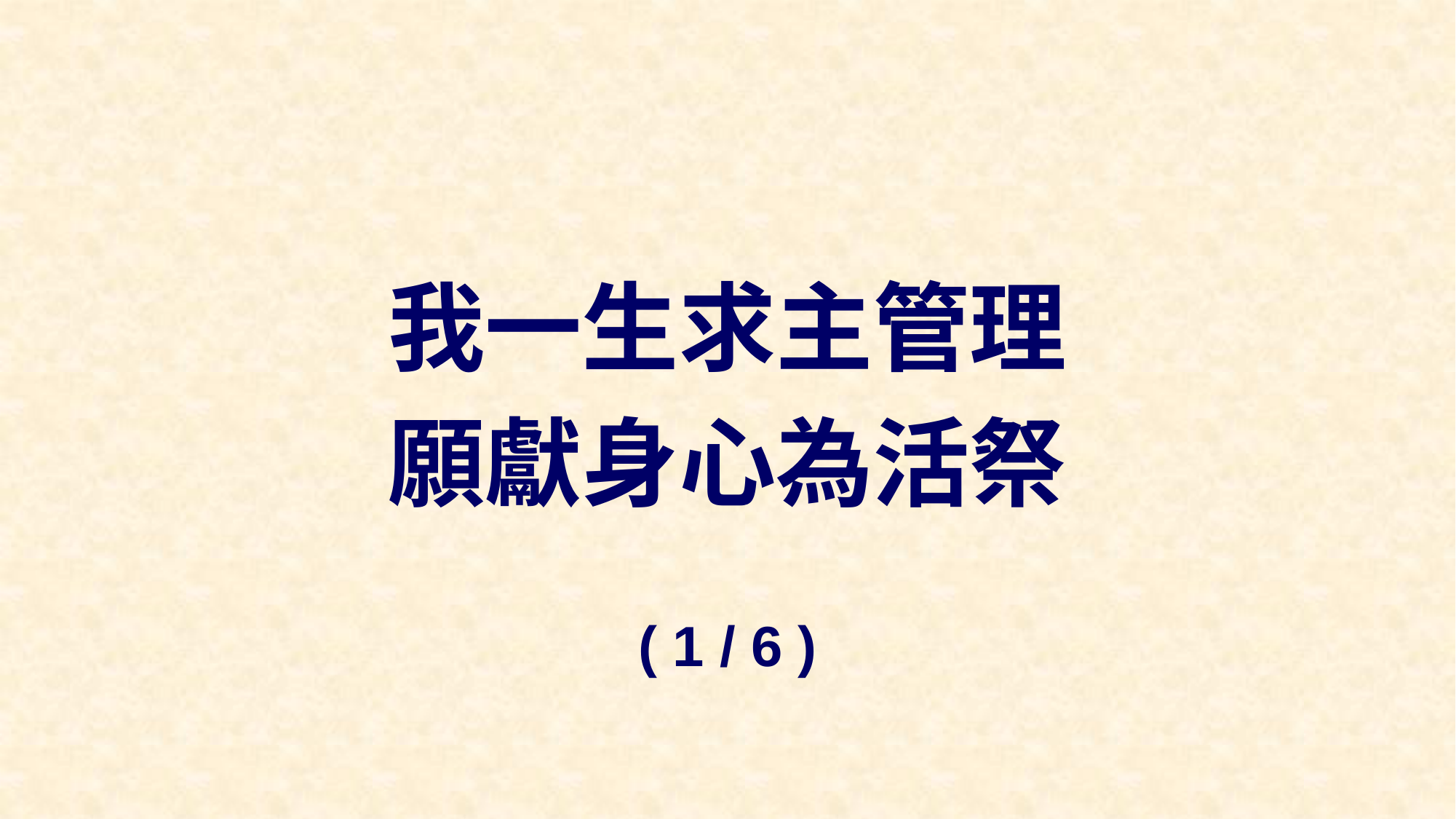

我一生求主管理
願獻身心為活祭
( 1 / 6 )